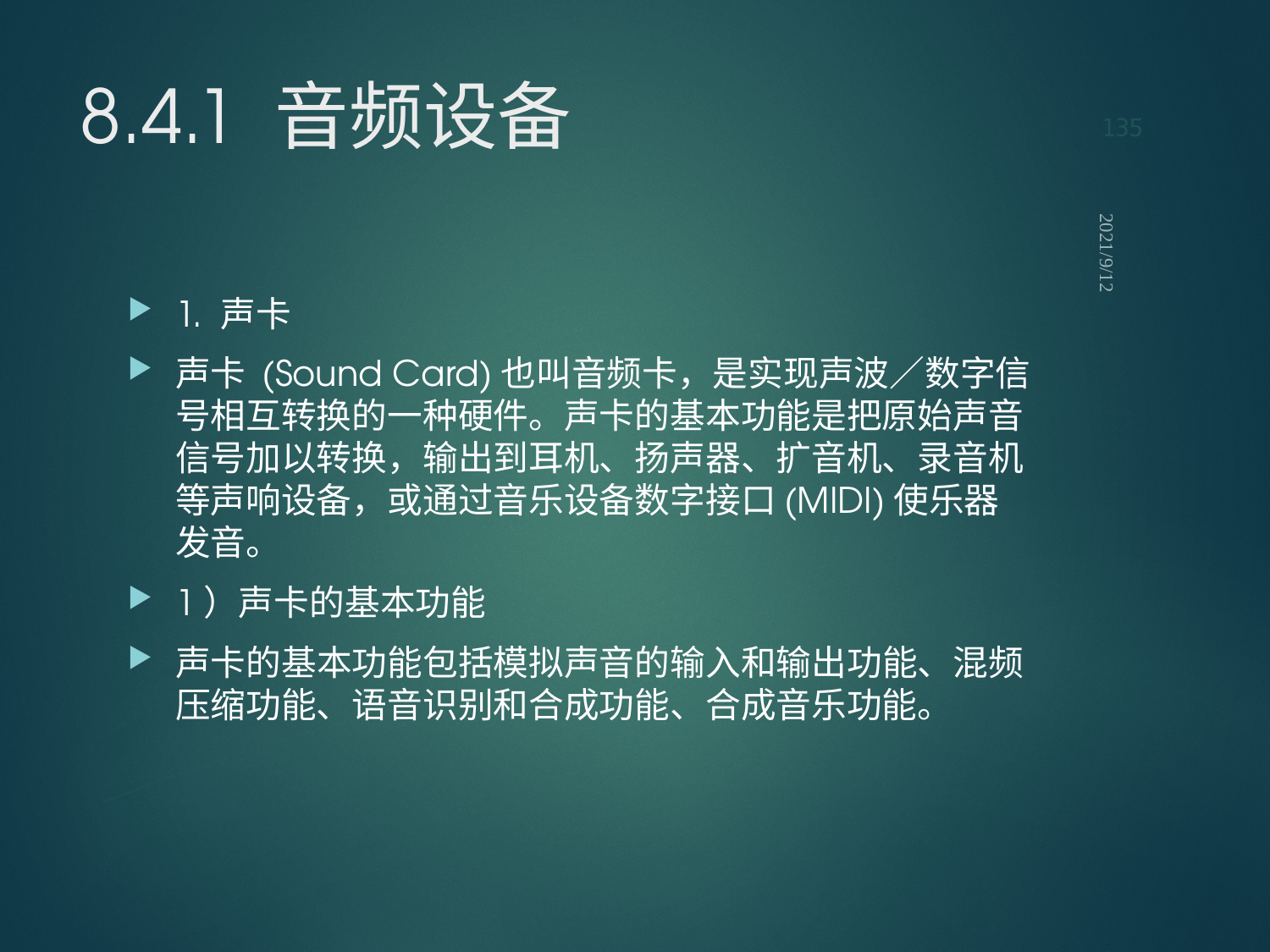

135
# 8.4.1 音频设备
2021/9/12
1. 声卡
声卡 (Sound Card)也叫音频卡，是实现声波／数字信号相互转换的一种硬件。声卡的基本功能是把原始声音信号加以转换，输出到耳机、扬声器、扩音机、录音机等声响设备，或通过音乐设备数字接口(MIDI)使乐器发音。
1）声卡的基本功能
声卡的基本功能包括模拟声音的输入和输出功能、混频压缩功能、语音识别和合成功能、合成音乐功能。